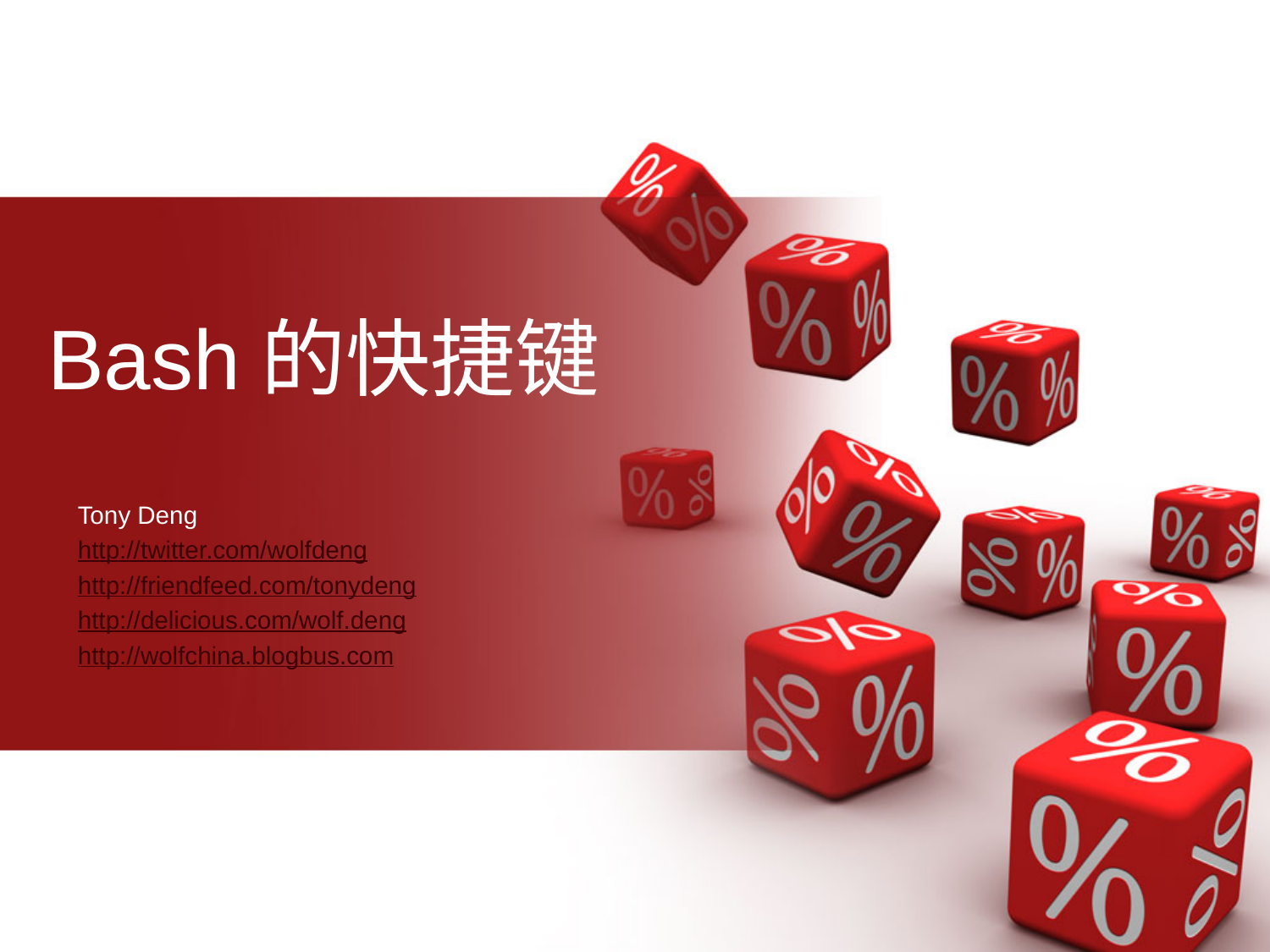

# Bash的快捷键
Tony Deng
http://twitter.com/wolfdeng
http://friendfeed.com/tonydeng
http://delicious.com/wolf.deng
http://wolfchina.blogbus.com